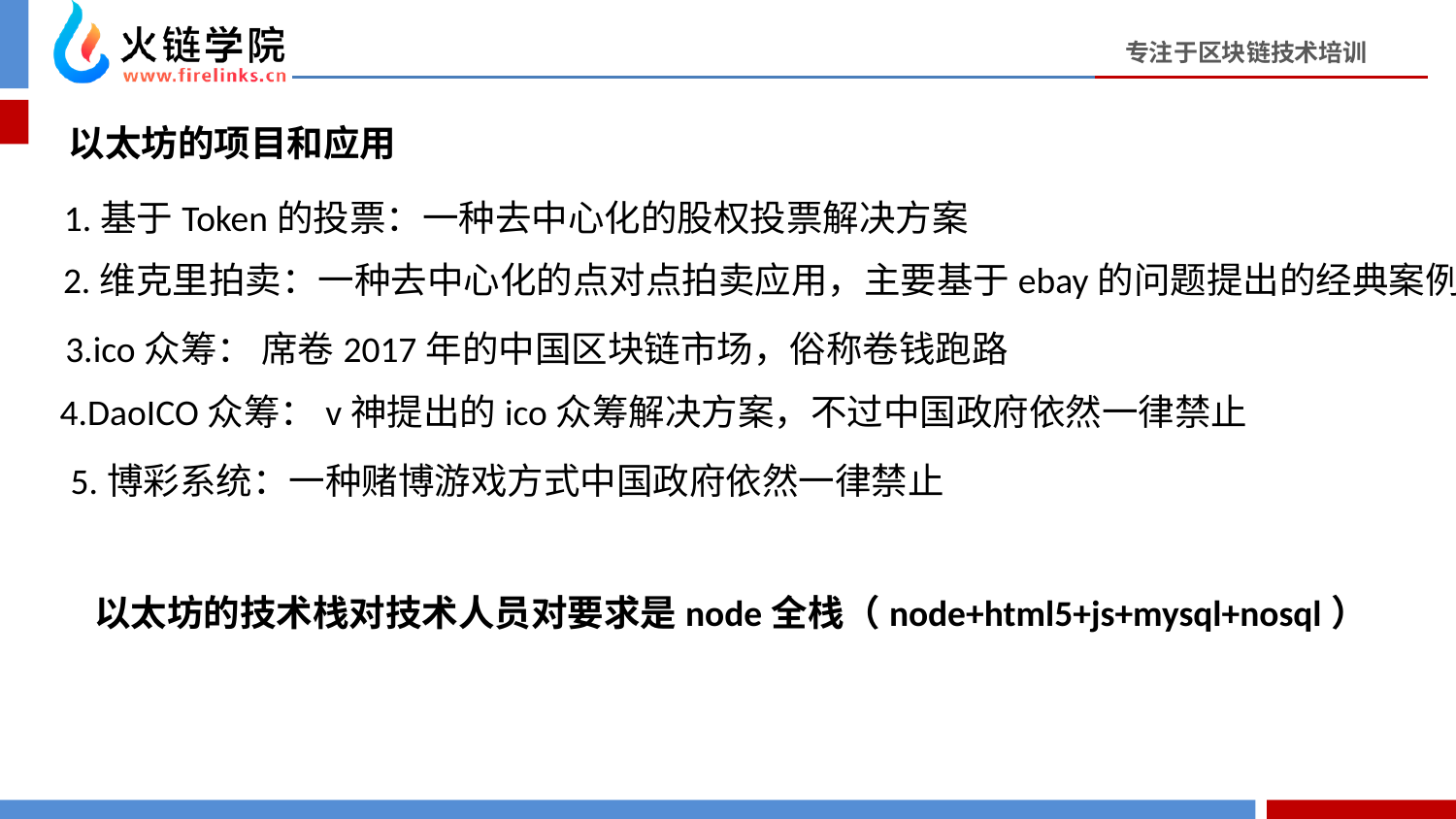

以太坊的项目和应用
1.基于Token的投票：一种去中心化的股权投票解决方案
2.维克里拍卖：一种去中心化的点对点拍卖应用，主要基于ebay的问题提出的经典案例
3.ico众筹： 席卷2017年的中国区块链市场，俗称卷钱跑路
4.DaoICO众筹：v神提出的ico众筹解决方案，不过中国政府依然一律禁止
5.博彩系统：一种赌博游戏方式中国政府依然一律禁止
以太坊的技术栈对技术人员对要求是node全栈（node+html5+js+mysql+nosql）
46